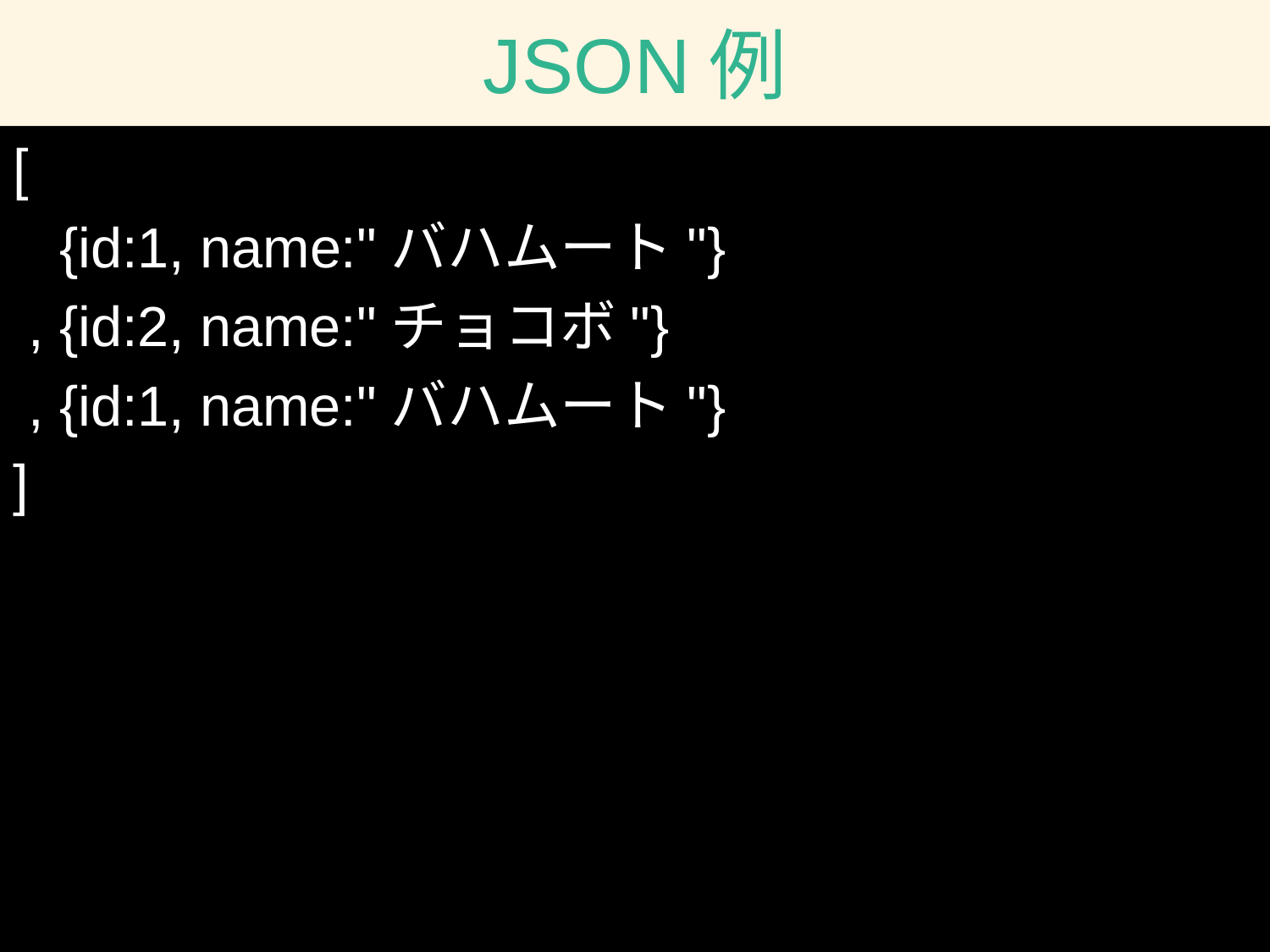

# JSON例
[
   {id:1, name:"バハムート"}
 , {id:2, name:"チョコボ"}
 , {id:1, name:"バハムート"}
]